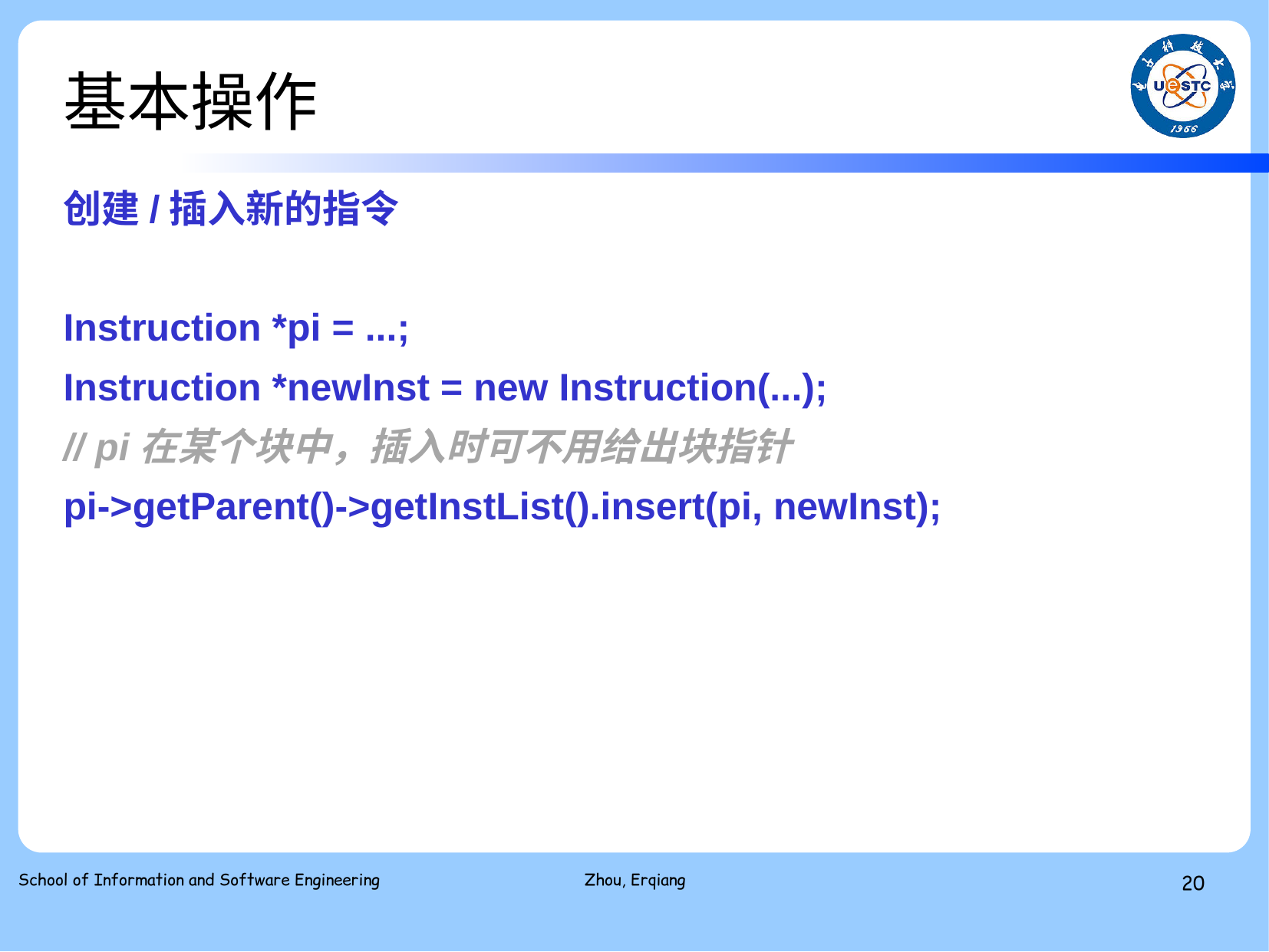

基本操作
创建/插入新的指令

Instruction *pi = ...;
Instruction *newInst = new Instruction(...);
// pi在某个块中，插入时可不用给出块指针
pi->getParent()->getInstList().insert(pi, newInst);
School of Information and Software Engineering
Zhou, Erqiang
20